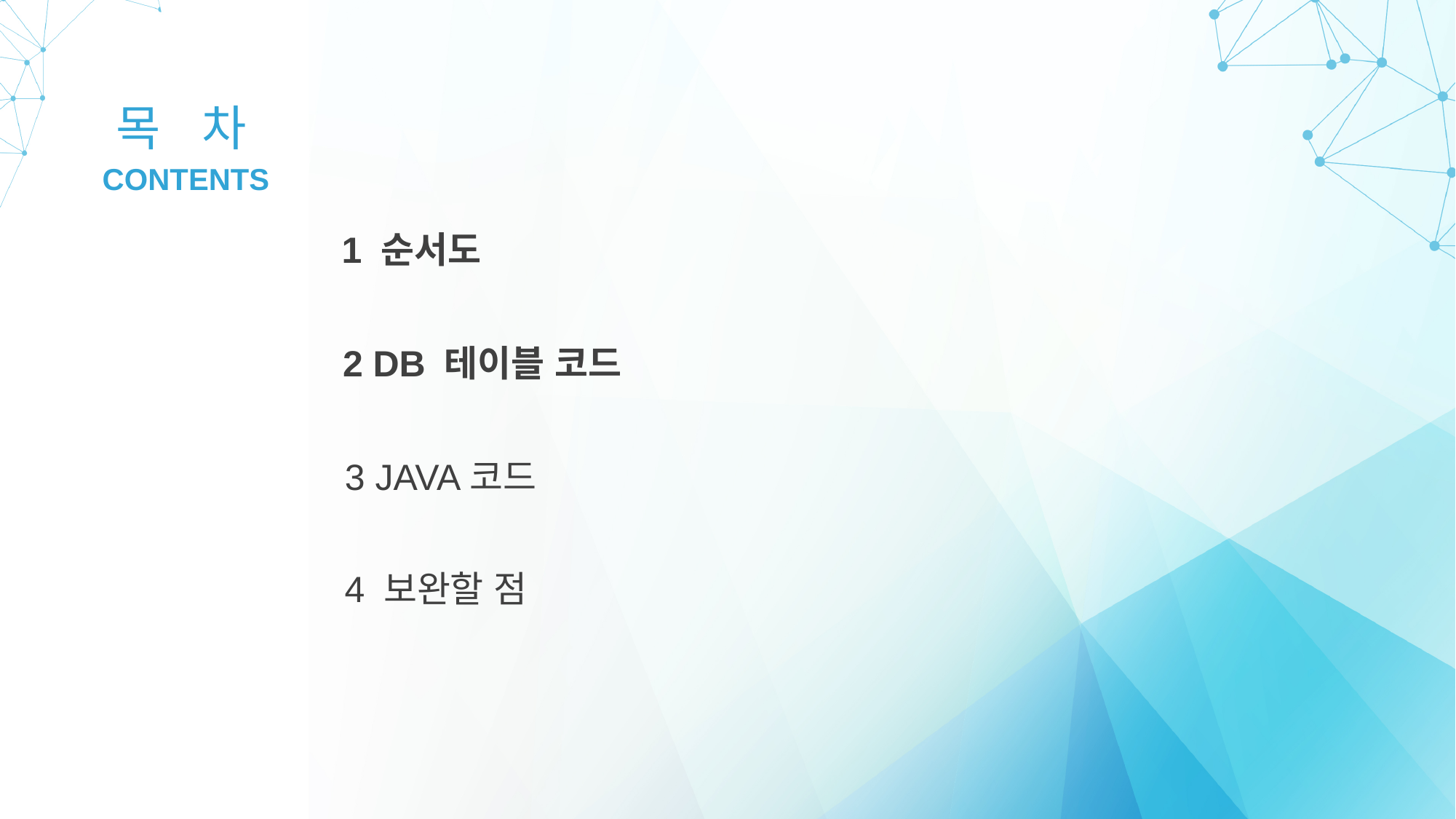

목   차
CONTENTS
1 순서도
2 DB 테이블 코드
3 JAVA코드
4 보완할 점